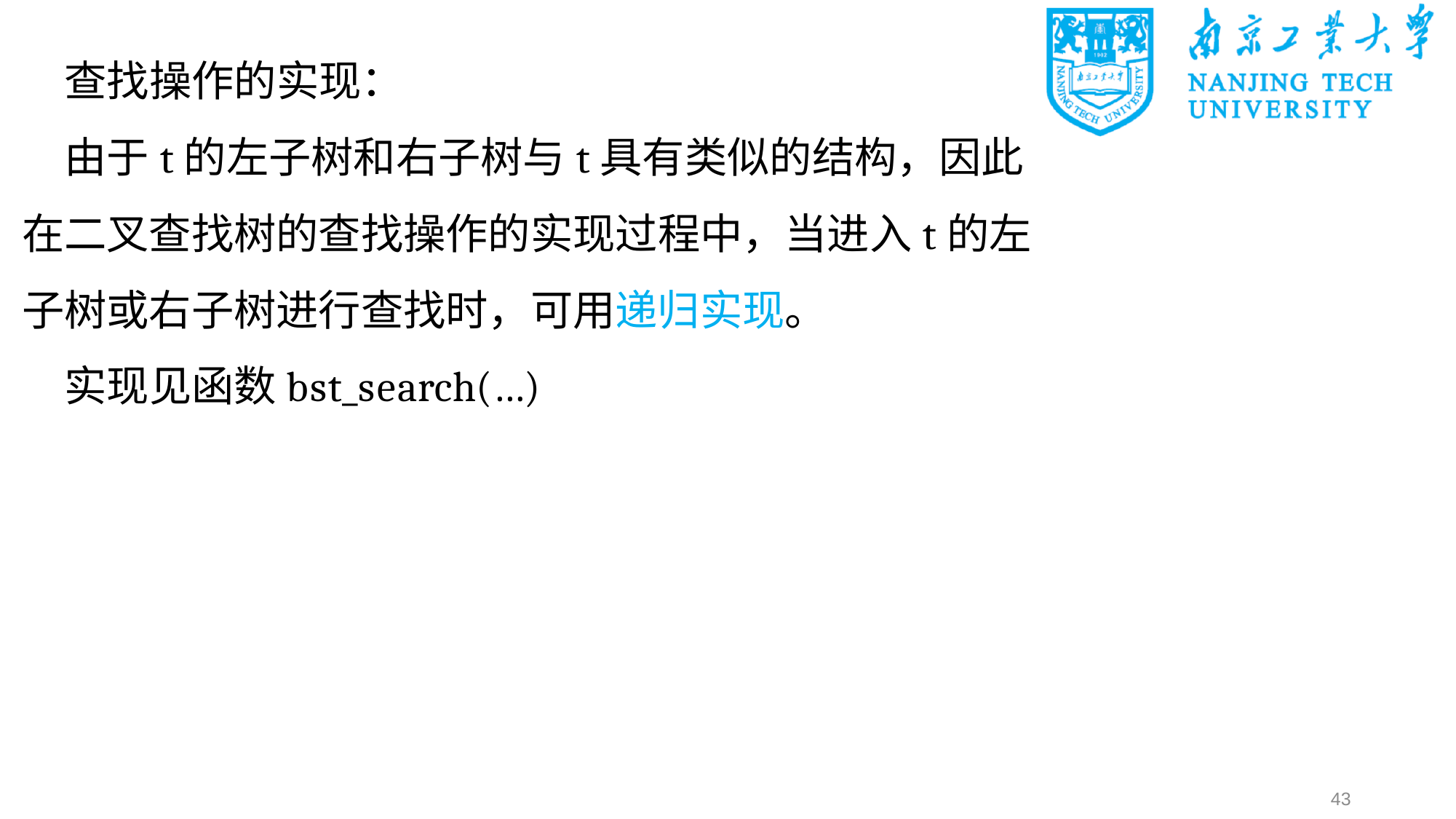

查找操作的实现：
由于t的左子树和右子树与t具有类似的结构，因此在二叉查找树的查找操作的实现过程中，当进入t的左子树或右子树进行查找时，可用递归实现。
实现见函数bst_search(…)
43